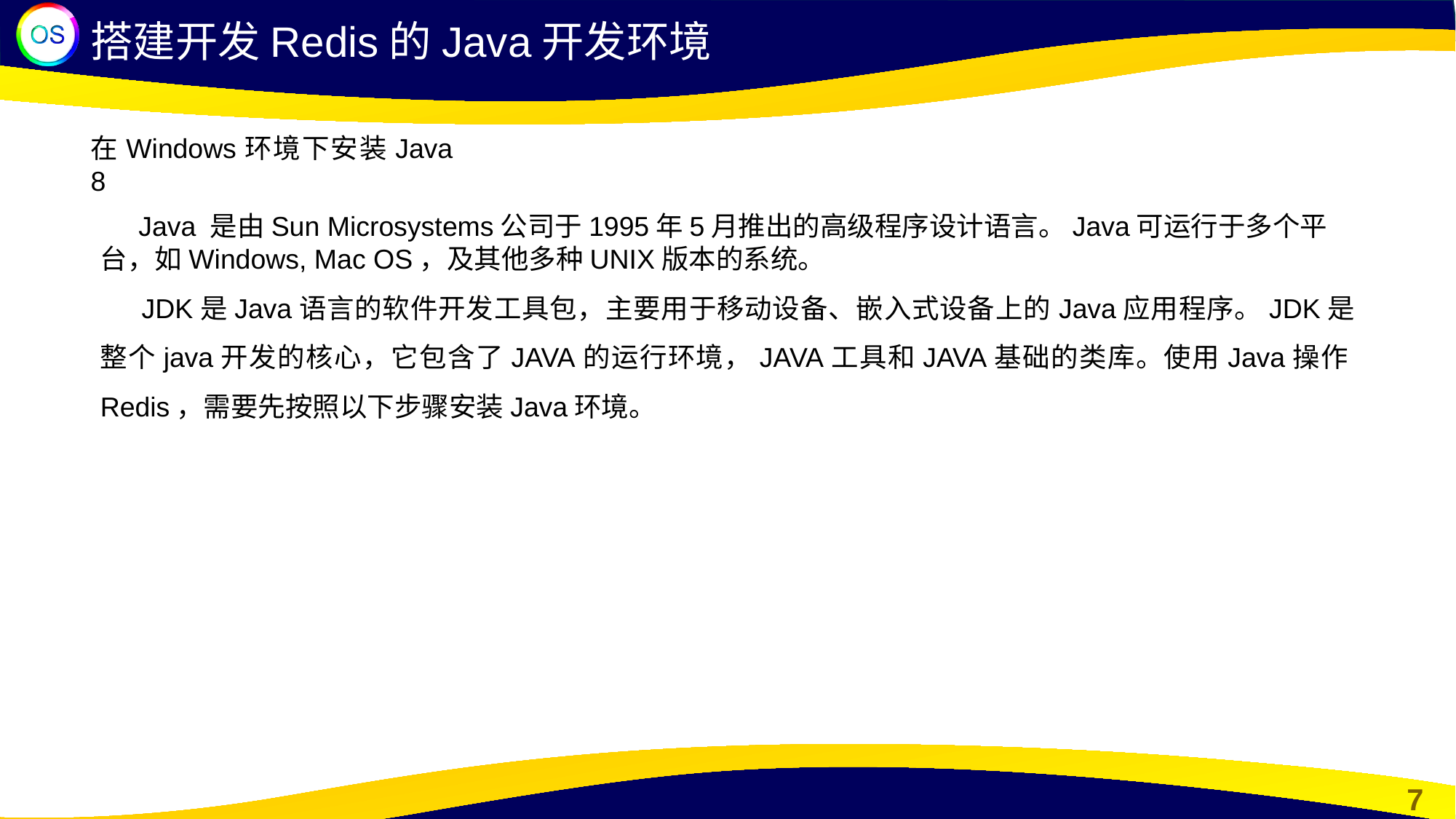

搭建开发Redis的Java开发环境
在Windows环境下安装Java 8
     Java 是由Sun Microsystems公司于1995年5月推出的高级程序设计语言。Java可运行于多个平台，如Windows, Mac OS，及其他多种UNIX版本的系统。     JDK是Java语言的软件开发工具包，主要用于移动设备、嵌入式设备上的Java应用程序。JDK是整个java开发的核心，它包含了JAVA的运行环境，JAVA工具和JAVA基础的类库。使用Java操作Redis，需要先按照以下步骤安装Java环境。